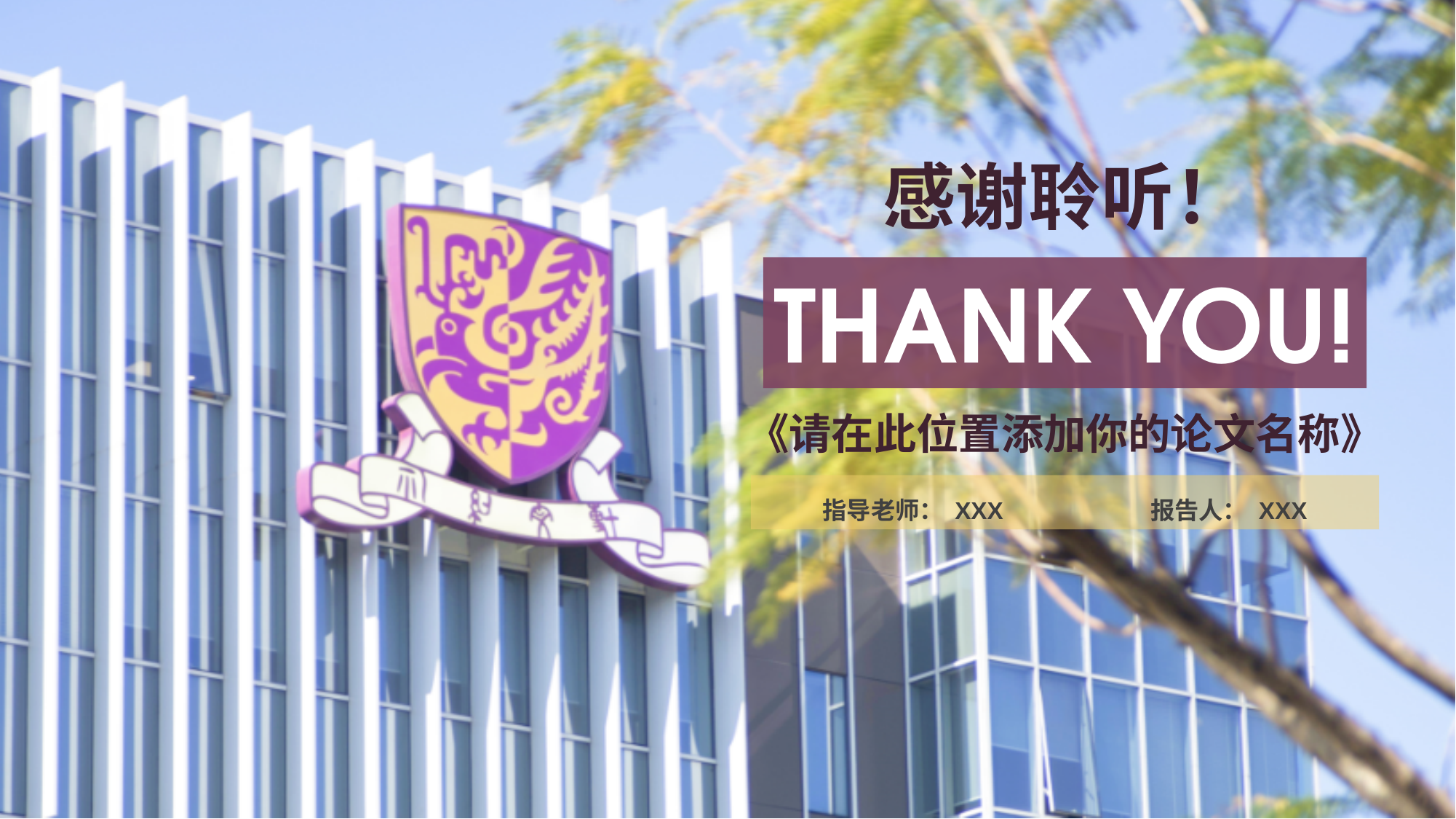

感谢聆听！
THANK YOU!
《请在此位置添加你的论文名称》
指导老师： XXX                     报告人： XXX